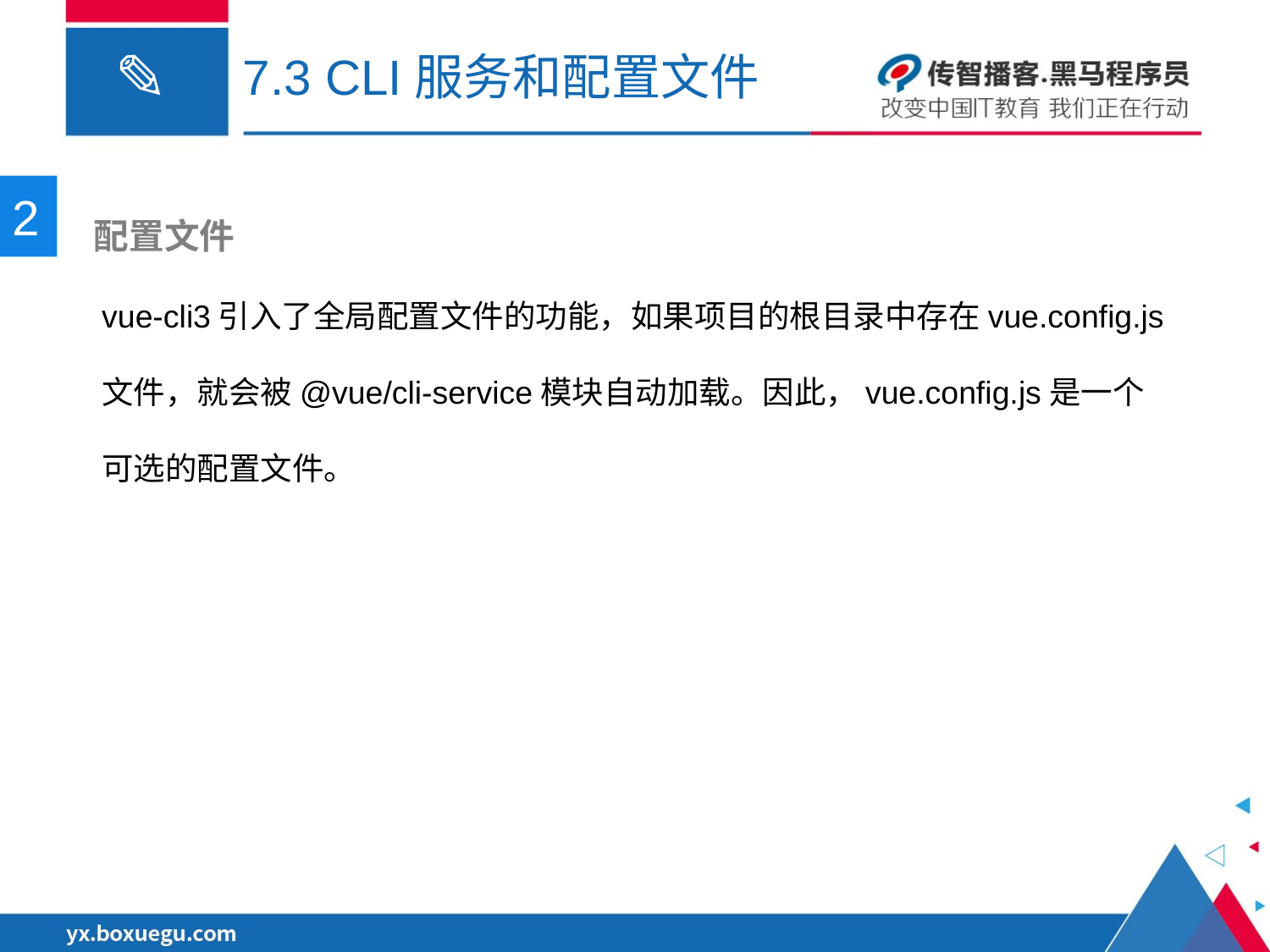

# 7.3 CLI服务和配置文件

2
  配置文件
vue-cli3引入了全局配置文件的功能，如果项目的根目录中存在vue.config.js文件，就会被@vue/cli-service模块自动加载。因此，vue.config.js是一个可选的配置文件。